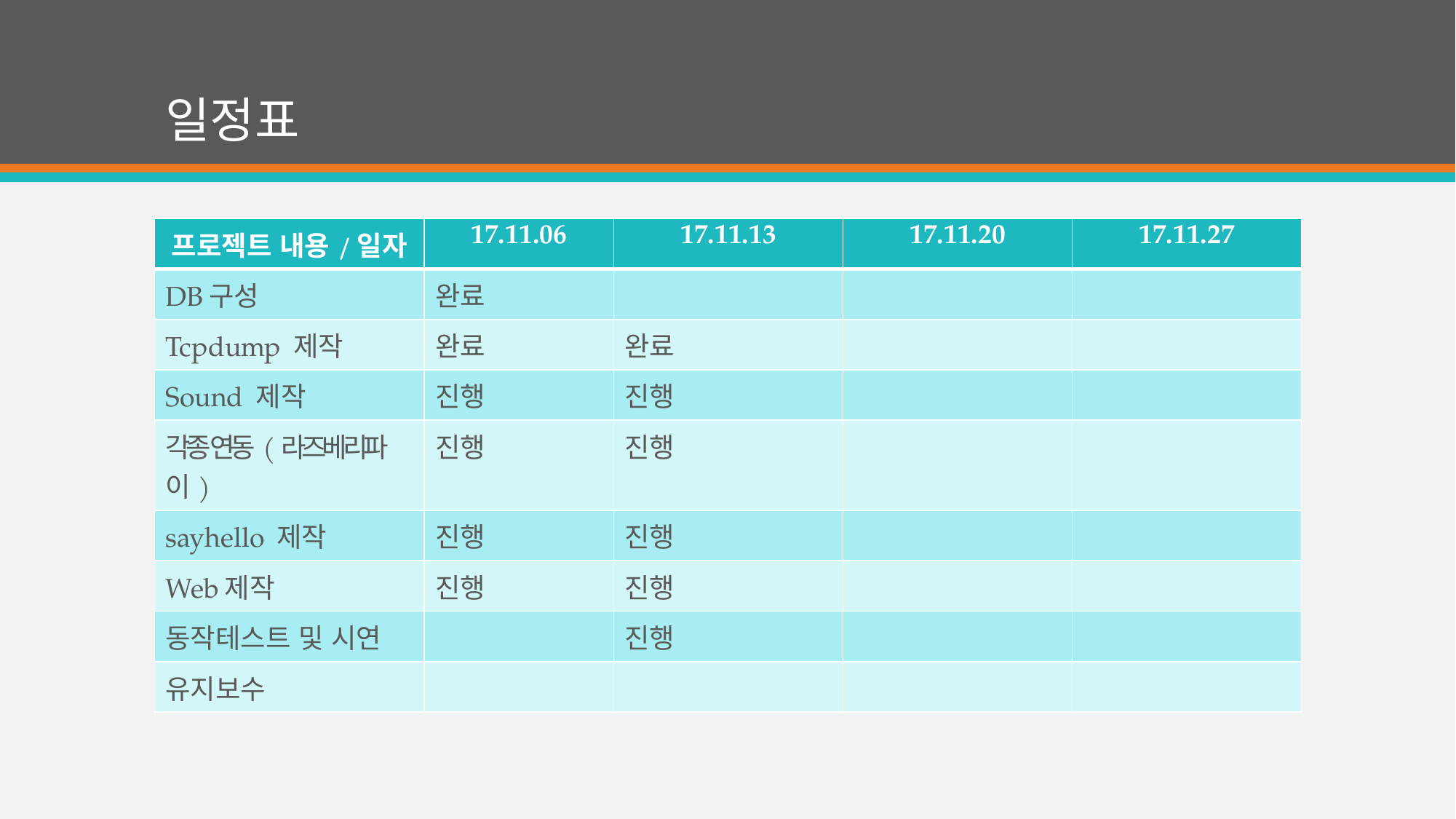

# 일정표
| 프로젝트 내용/일자 | 17.11.06 | 17.11.13 | 17.11.20 | 17.11.27 |
| --- | --- | --- | --- | --- |
| DB구성 | 완료 |  |  |  |
| Tcpdump 제작 | 완료 | 완료 |  |  |
| Sound 제작 | 진행 | 진행 |  |  |
| 각종 연동(라즈베리파이) | 진행 | 진행 |  |  |
| sayhello 제작 | 진행 | 진행 |  |  |
| Web제작 | 진행 | 진행 |  |  |
| 동작테스트 및 시연 |  | 진행 |  |  |
| 유지보수 |  |  |  |  |